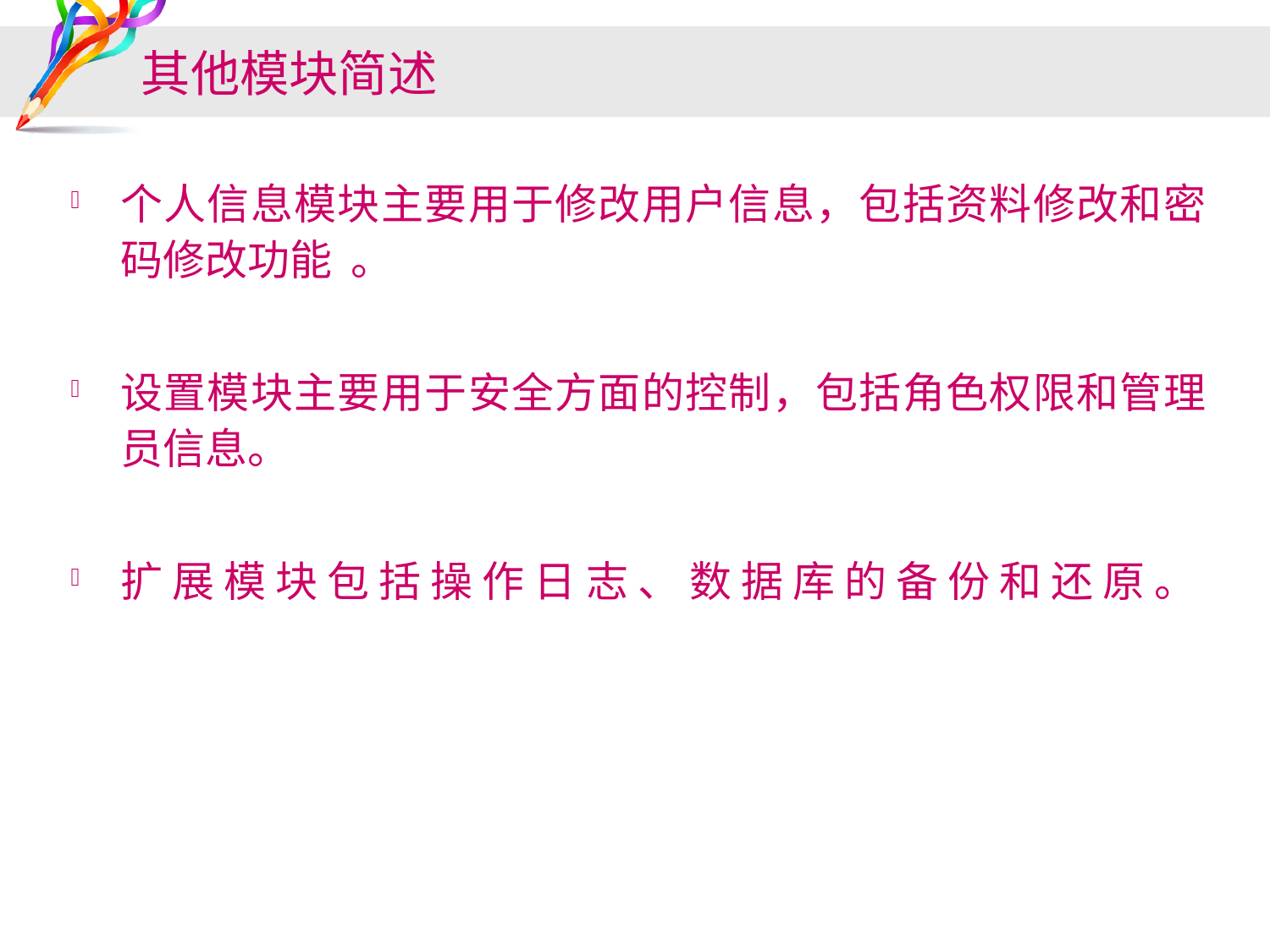

# 其他模块简述
个人信息模块主要用于修改用户信息，包括资料修改和密码修改功能  。

设置模块主要用于安全方面的控制，包括角色权限和管理员信息。

扩展模块包括操作日志、数据库的备份和还原。